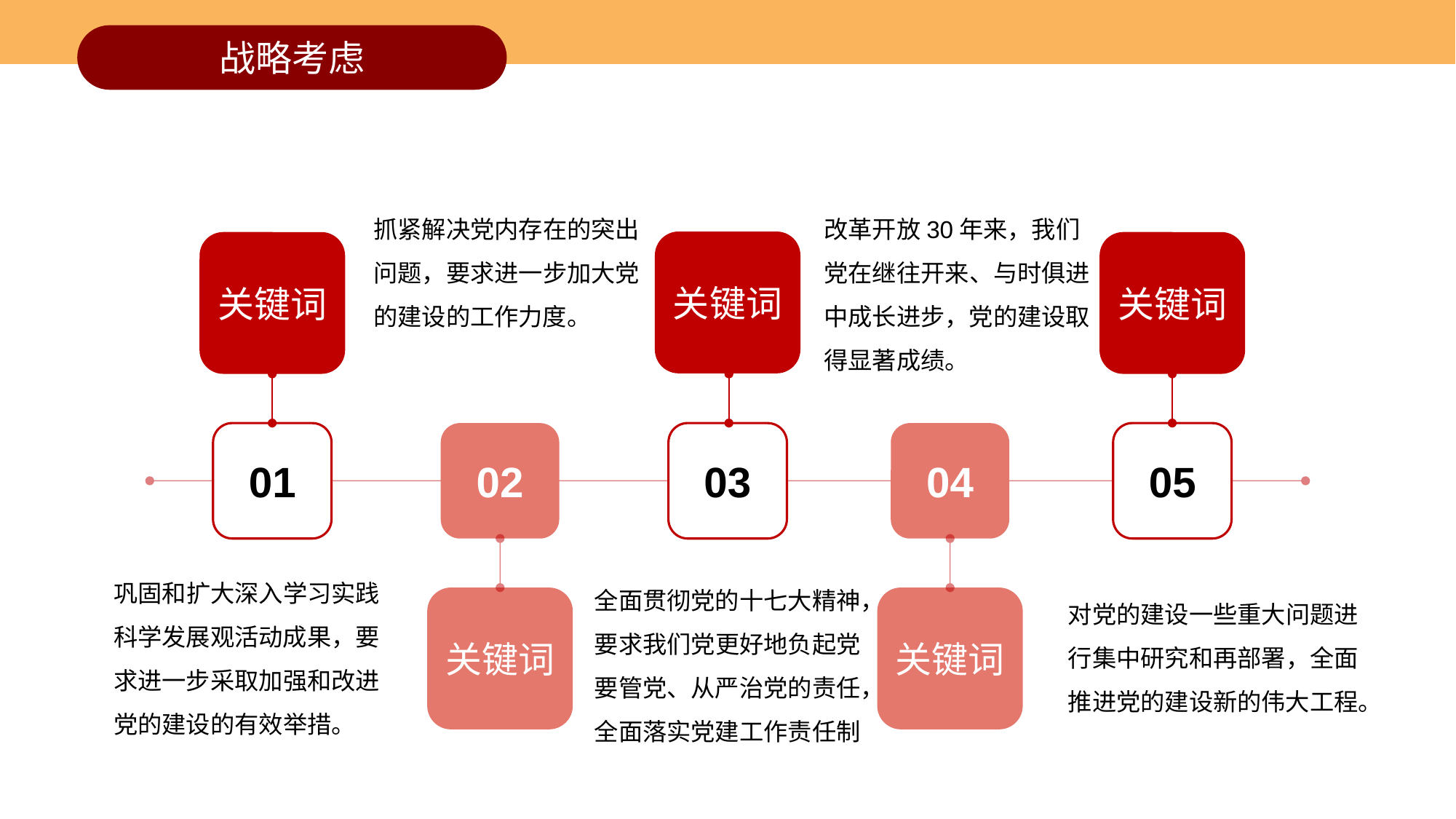

战略考虑
抓紧解决党内存在的突出问题，要求进一步加大党的建设的工作力度。
改革开放30年来，我们党在继往开来、与时俱进中成长进步，党的建设取得显著成绩。
关键词
关键词
关键词

01
02
03
04
05
关键词
关键词
巩固和扩大深入学习实践科学发展观活动成果，要求进一步采取加强和改进党的建设的有效举措。
全面贯彻党的十七大精神，要求我们党更好地负起党要管党、从严治党的责任，全面落实党建工作责任制
对党的建设一些重大问题进行集中研究和再部署，全面推进党的建设新的伟大工程。